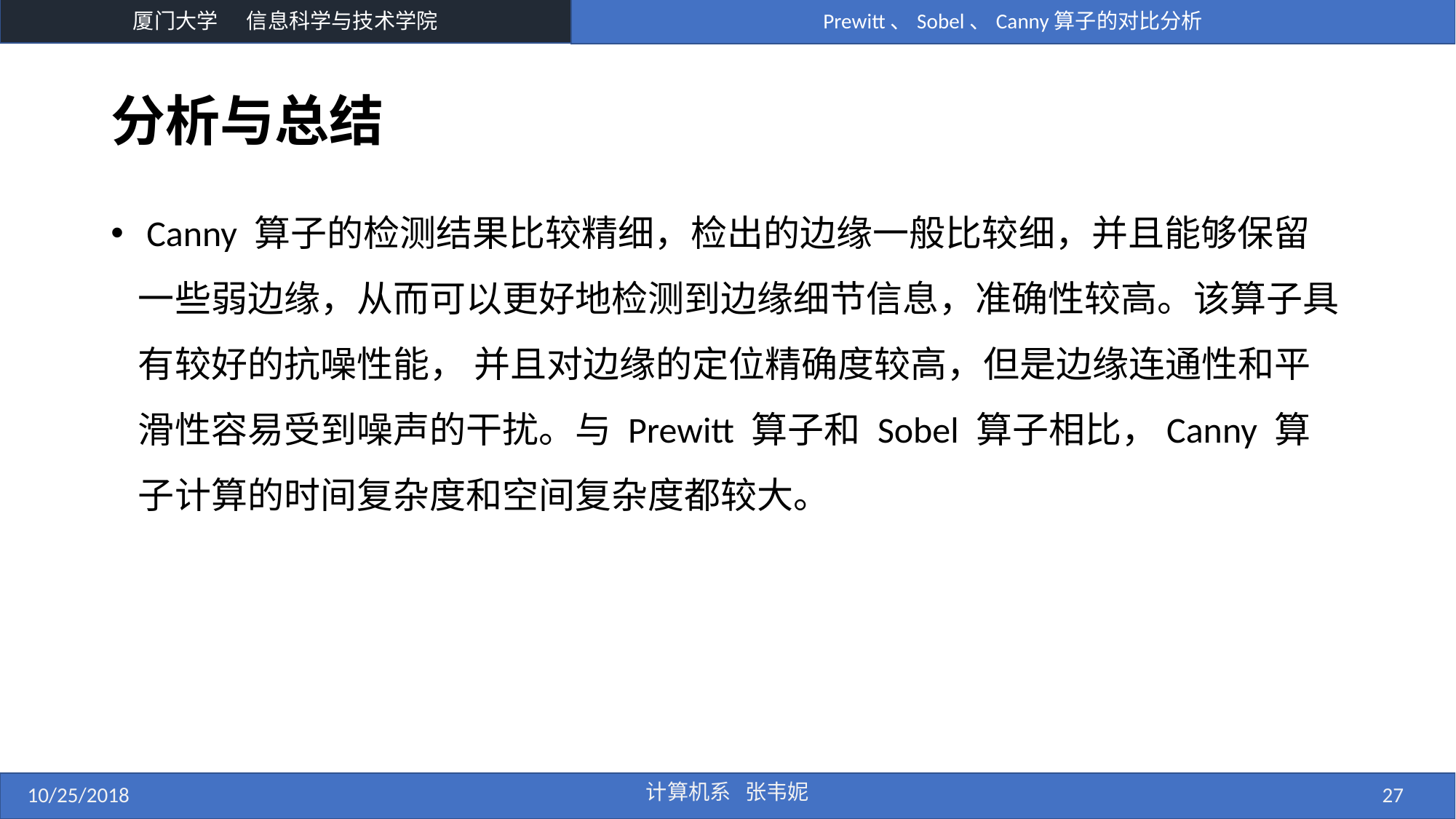

# 分析与总结
 Canny 算子的检测结果比较精细，检出的边缘一般比较细，并且能够保留一些弱边缘，从而可以更好地检测到边缘细节信息，准确性较高。该算子具有较好的抗噪性能， 并且对边缘的定位精确度较高，但是边缘连通性和平滑性容易受到噪声的干扰。与 Prewitt 算子和 Sobel 算子相比，Canny 算子计算的时间复杂度和空间复杂度都较大。

10/25/2018
计算机系   张韦妮
27